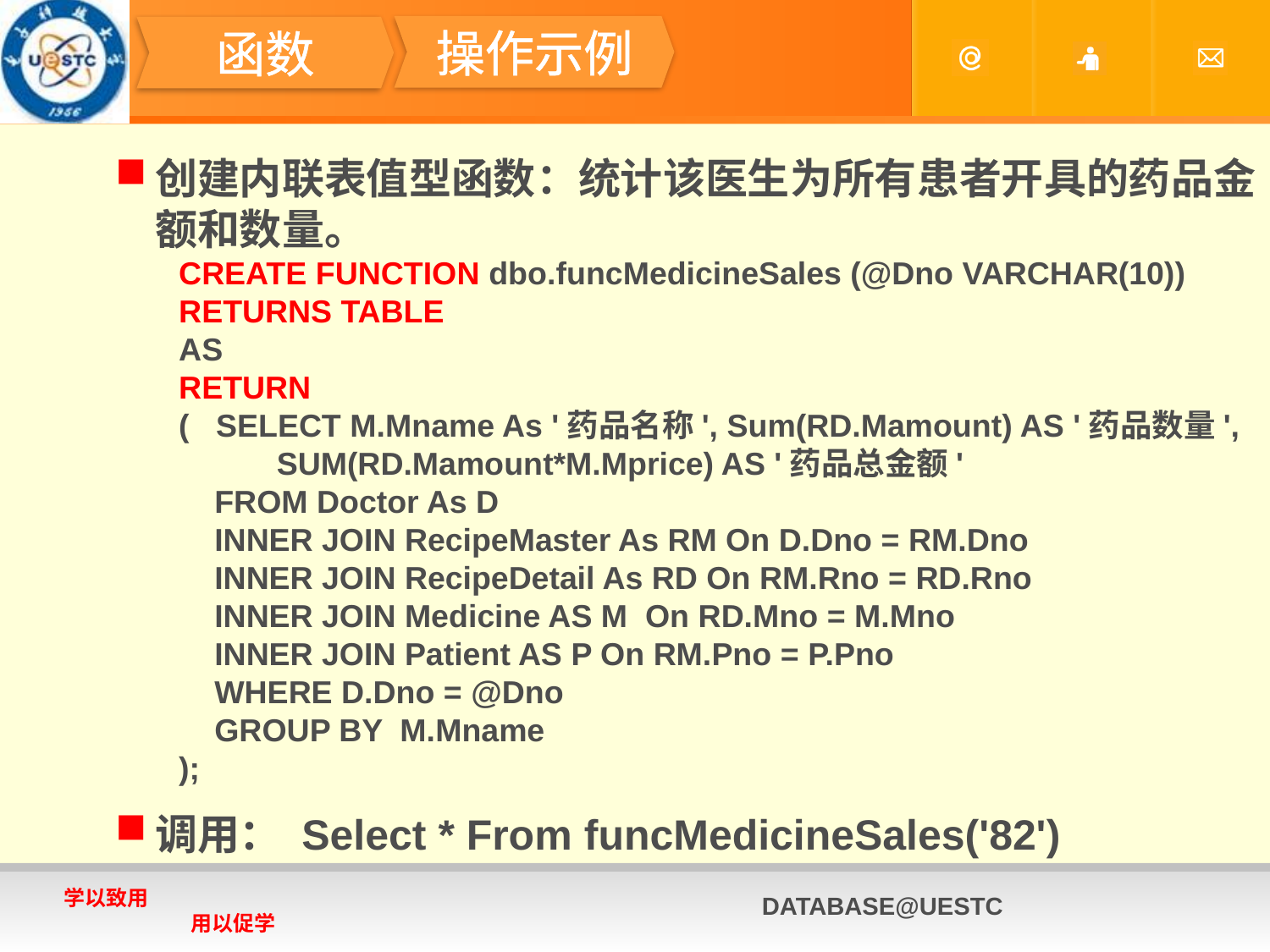

#
操作示例
函数
创建内联表值型函数：统计该医生为所有患者开具的药品金额和数量。
CREATE FUNCTION dbo.funcMedicineSales (@Dno VARCHAR(10))
RETURNS TABLE
AS
RETURN
(   SELECT M.Mname As '药品名称', Sum(RD.Mamount) AS '药品数量',
           SUM(RD.Mamount*M.Mprice) AS '药品总金额'
    FROM Doctor As D
    INNER JOIN RecipeMaster As RM On D.Dno = RM.Dno
    INNER JOIN RecipeDetail As RD On RM.Rno = RD.Rno
    INNER JOIN Medicine AS M  On RD.Mno = M.Mno
    INNER JOIN Patient AS P On RM.Pno = P.Pno
    WHERE D.Dno = @Dno
    GROUP BY  M.Mname
);
调用： Select * From funcMedicineSales('82')